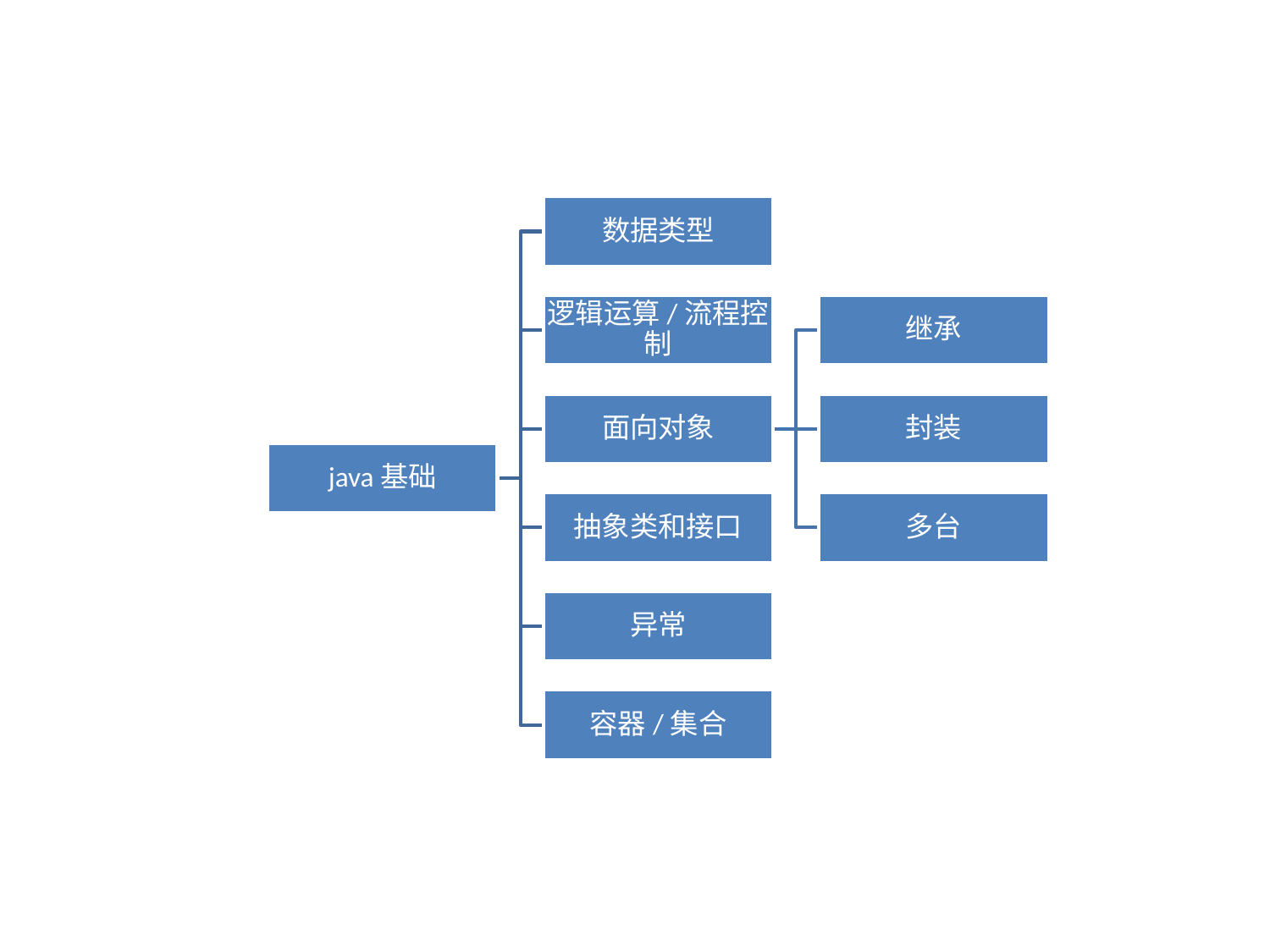

java基础
数据类型
逻辑运算/流程控制
面向对象
继承
封装
多台
抽象类和接口
异常
容器/集合